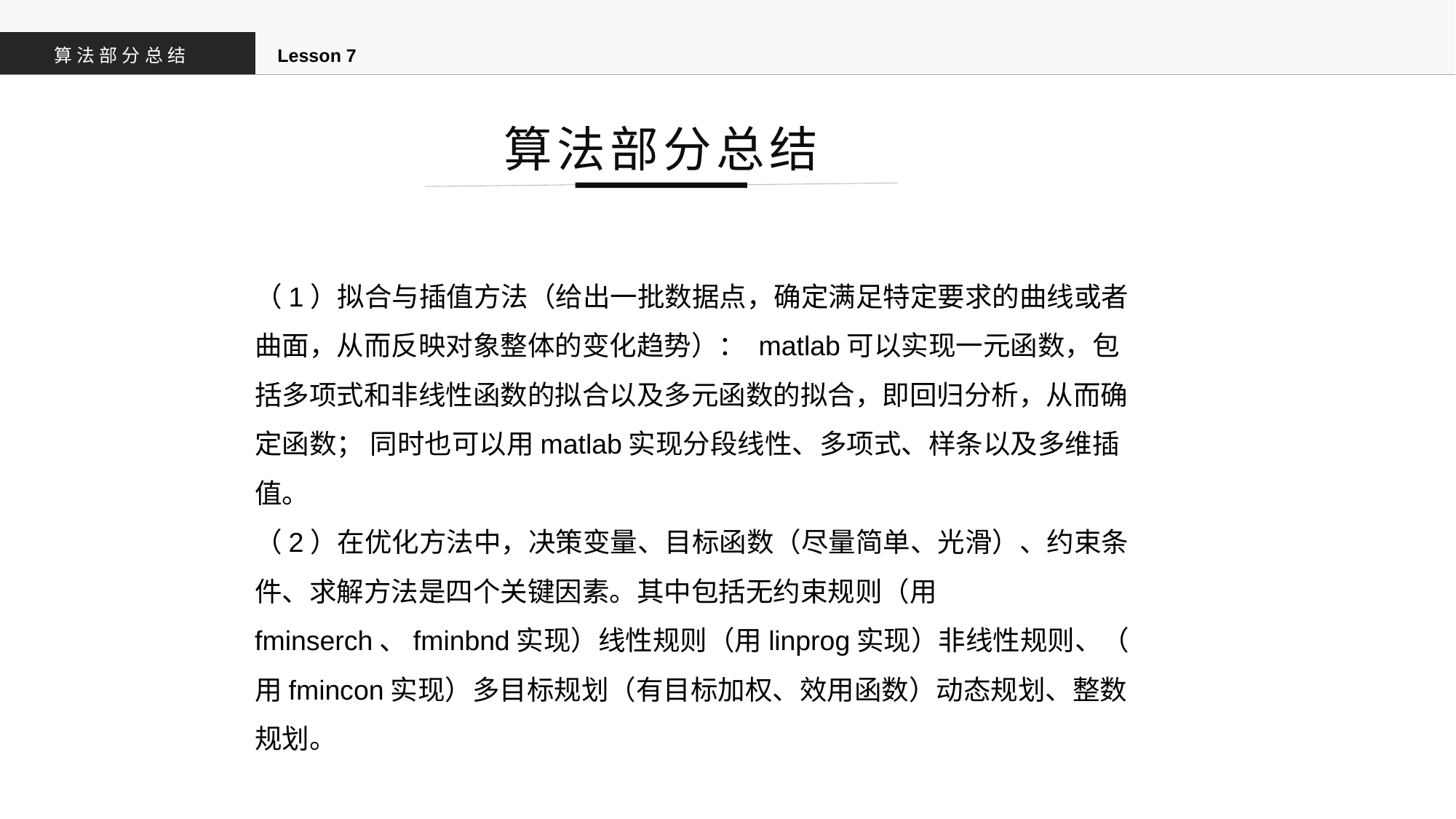

算法部分总结
Lesson 7
算法部分总结

（1）拟合与插值方法（给出一批数据点，确定满足特定要求的曲线或者曲面，从而反映对象整体的变化趋势）： matlab可以实现一元函数，包括多项式和非线性函数的拟合以及多元函数的拟合，即回归分析，从而确定函数； 同时也可以用matlab实现分段线性、多项式、样条以及多维插值。
（2）在优化方法中，决策变量、目标函数（尽量简单、光滑）、约束条件、求解方法是四个关键因素。其中包括无约束规则（用fminserch、fminbnd实现）线性规则（用linprog实现）非线性规则、（ 用fmincon实现）多目标规划（有目标加权、效用函数）动态规划、整数规划。